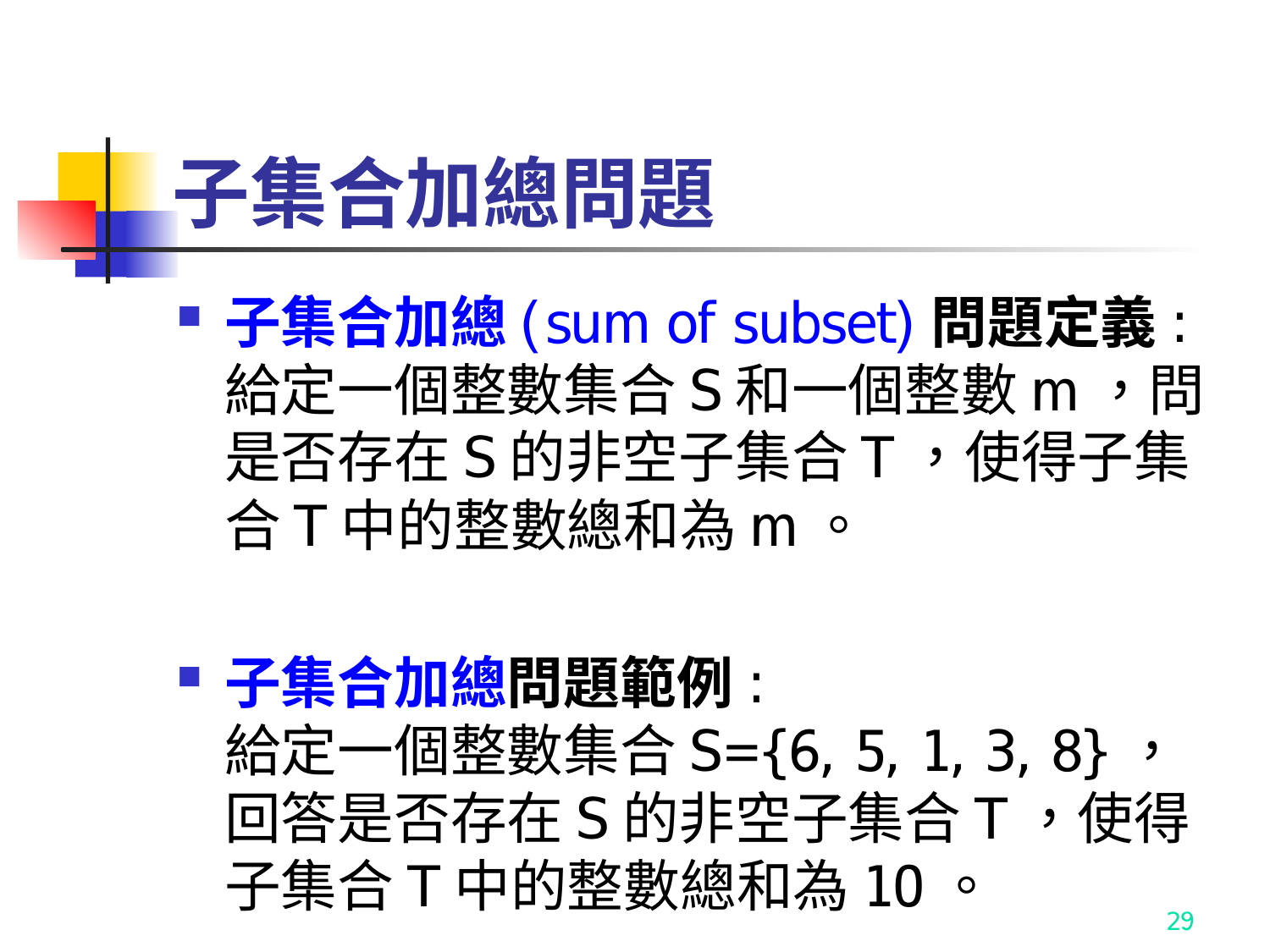

# 子集合加總問題
子集合加總(sum of subset)問題定義:
給定一個整數集合S和一個整數m，問是否存在S的非空子集合T，使得子集合T中的整數總和為m。

子集合加總問題範例:
給定一個整數集合S={6, 5, 1, 3, 8}，回答是否存在S的非空子集合T，使得子集合T中的整數總和為10。
29